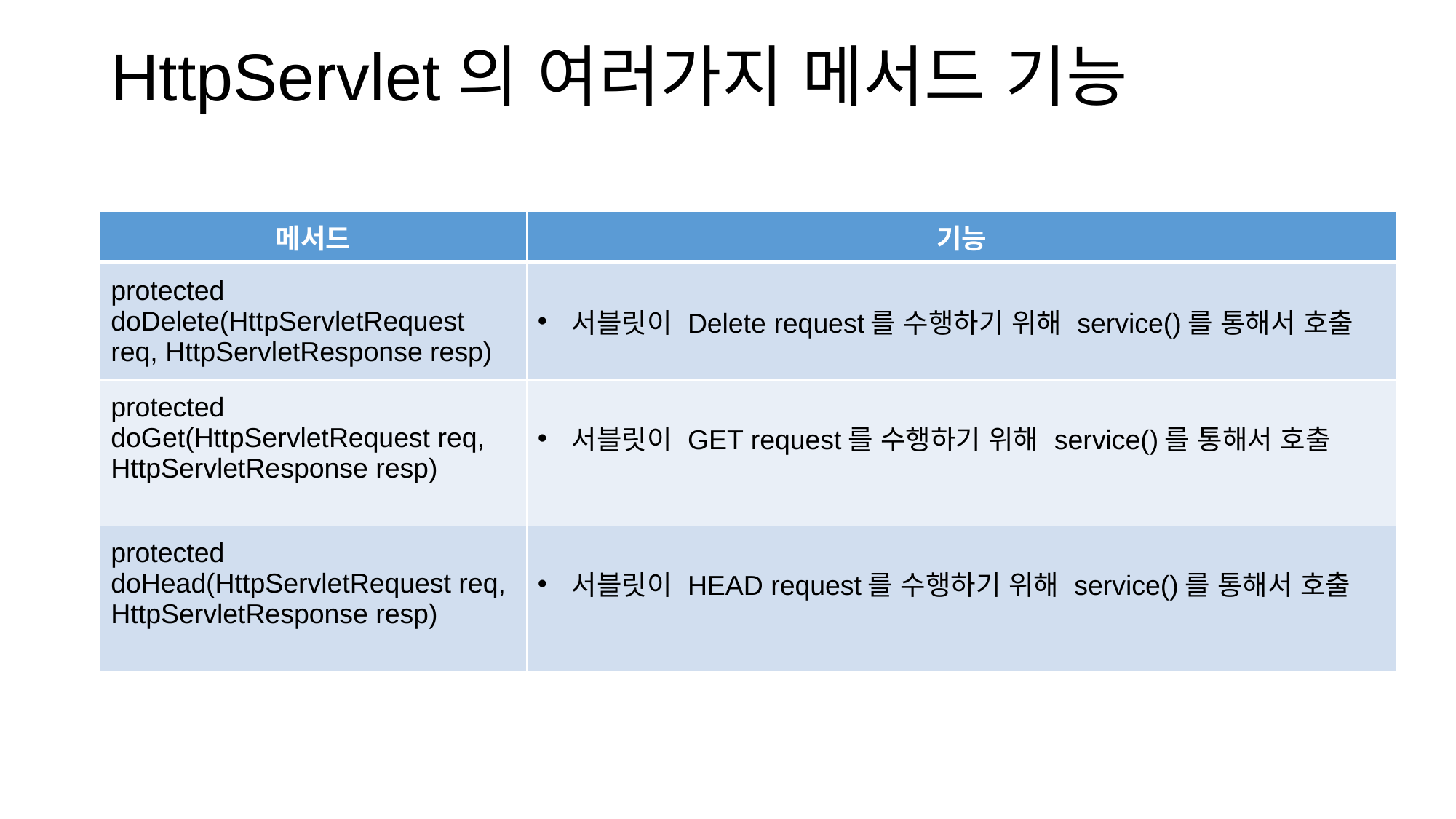

# HttpServlet의 여러가지 메서드 기능
| 메서드 | 기능 |
| --- | --- |
| protected doDelete(HttpServletRequest req, HttpServletResponse resp) | 서블릿이 Delete request를 수행하기 위해 service()를 통해서 호출 |
| protected doGet(HttpServletRequest req, HttpServletResponse resp) | 서블릿이 GET request를 수행하기 위해 service()를 통해서 호출 |
| protected doHead(HttpServletRequest req, HttpServletResponse resp) | 서블릿이 HEAD request를 수행하기 위해 service()를 통해서 호출 |